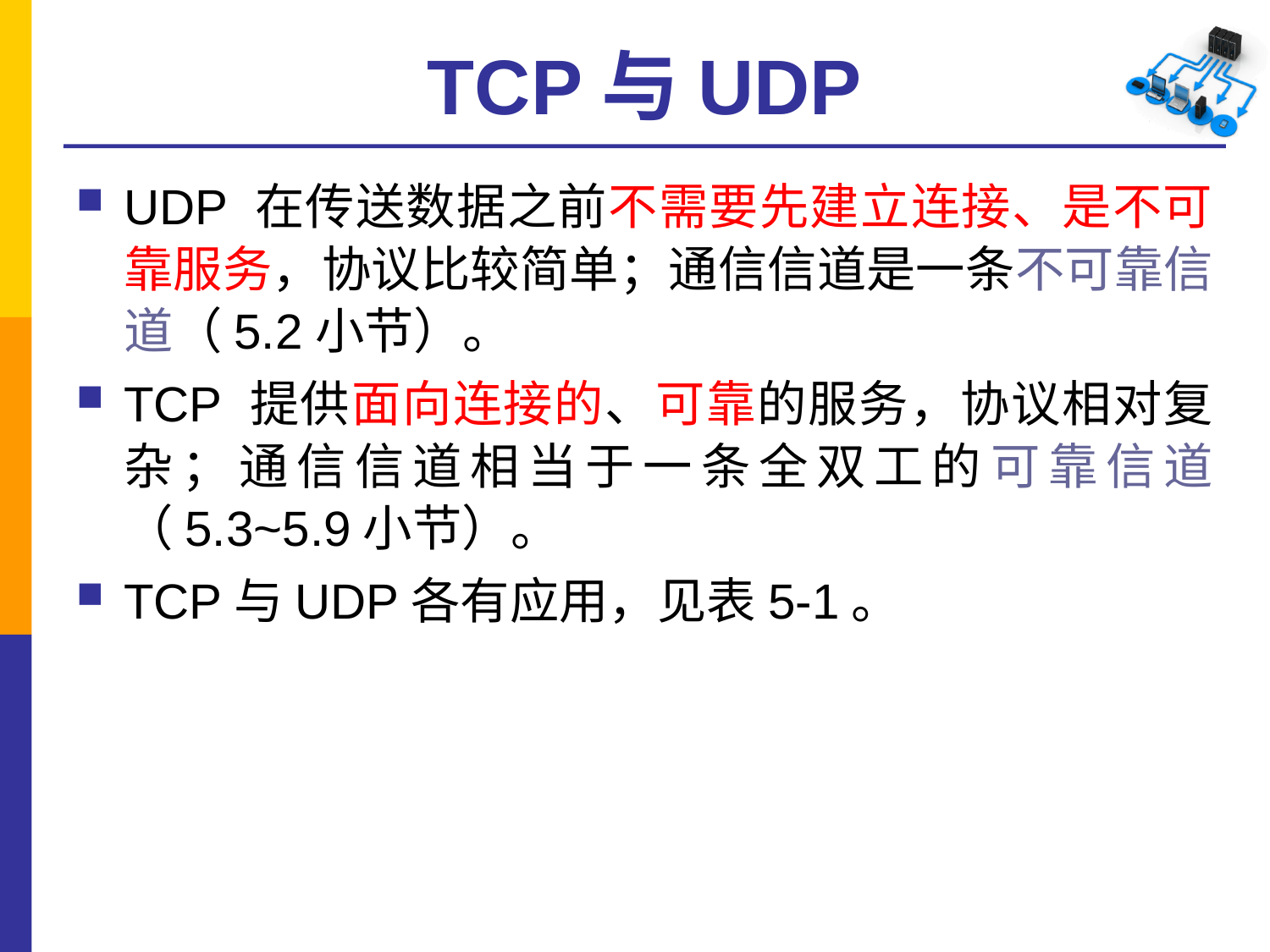

# TCP与UDP
UDP 在传送数据之前不需要先建立连接、是不可靠服务，协议比较简单；通信信道是一条不可靠信道（5.2小节）。
TCP 提供面向连接的、可靠的服务，协议相对复杂；通信信道相当于一条全双工的可靠信道（5.3~5.9小节）。
TCP与UDP各有应用，见表5-1。